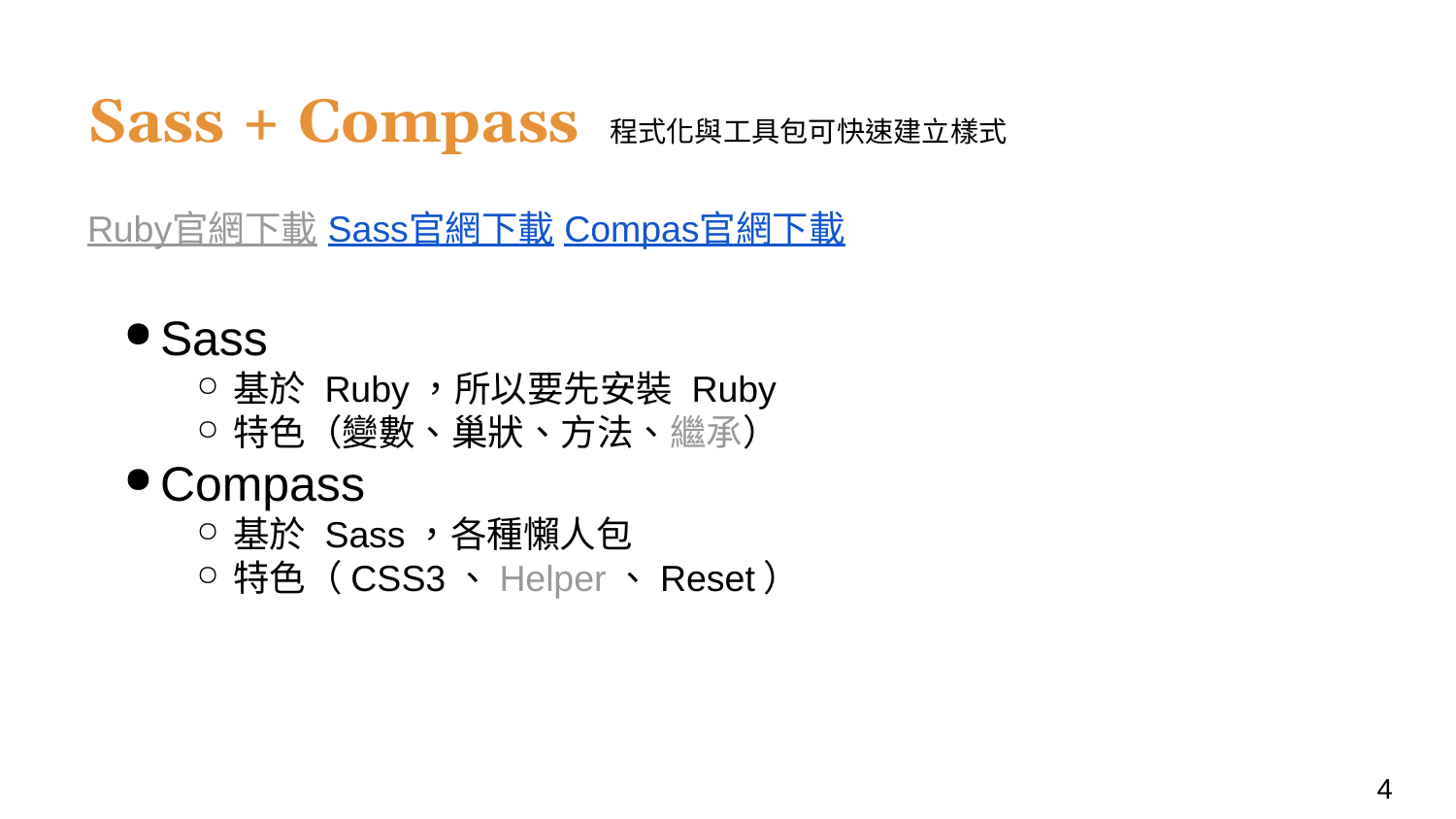

# Sass + Compass 程式化與工具包可快速建立樣式
Ruby官網下載 Sass官網下載 Compas官網下載

Sass
基於 Ruby，所以要先安裝 Ruby
特色（變數、巢狀、方法、繼承）
Compass
基於 Sass，各種懶人包
特色（CSS3、Helper、Reset）

4